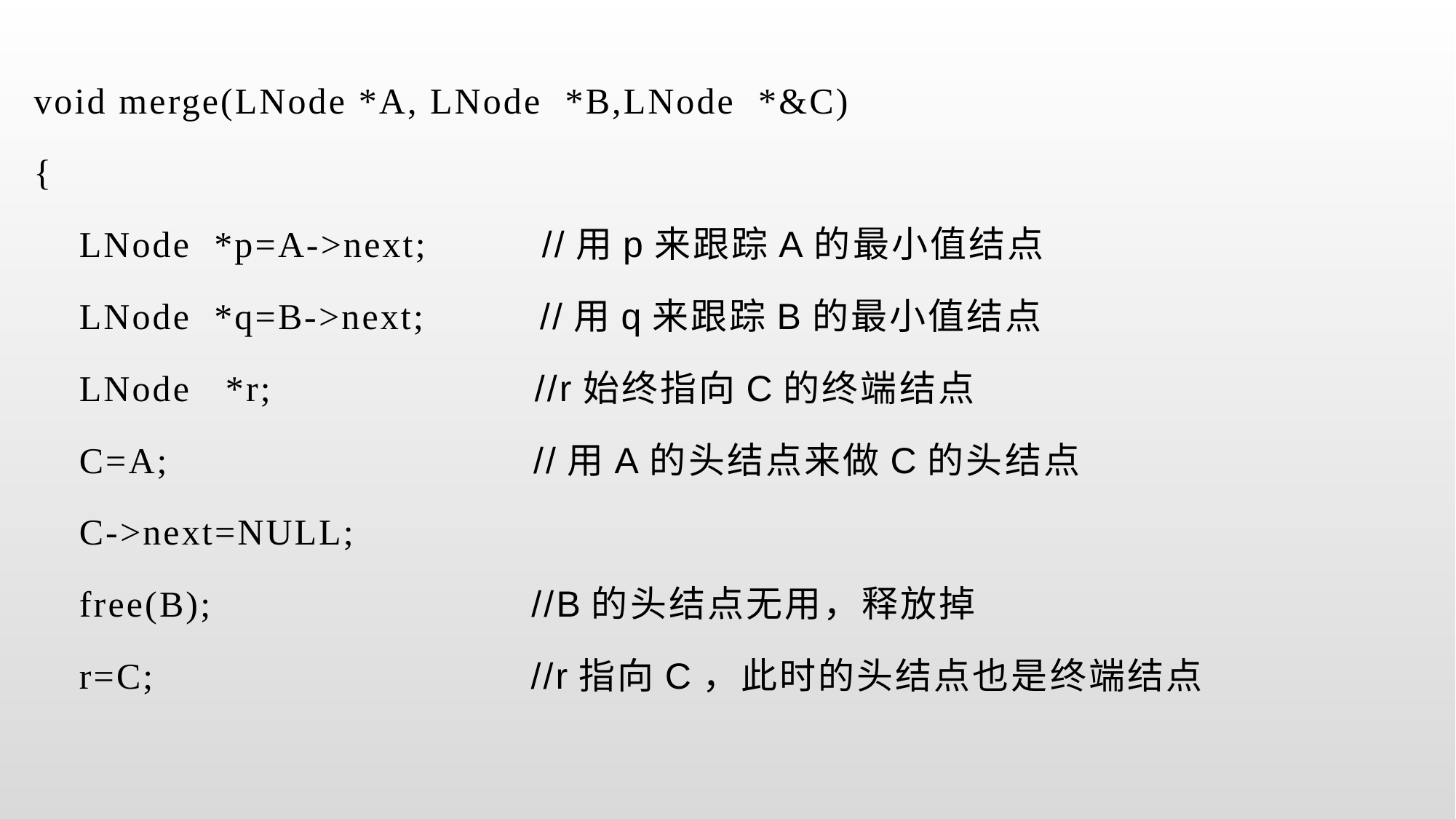

void merge(LNode *A, LNode  *B,LNode  *&C)
{
    LNode  *p=A->next;          //用p来跟踪A的最小值结点
    LNode  *q=B->next;          //用q来跟踪B的最小值结点
    LNode   *r;                       //r始终指向C的终端结点
    C=A;                                //用A的头结点来做C的头结点
    C->next=NULL;
    free(B);                            //B的头结点无用，释放掉
    r=C;                                 //r指向C，此时的头结点也是终端结点